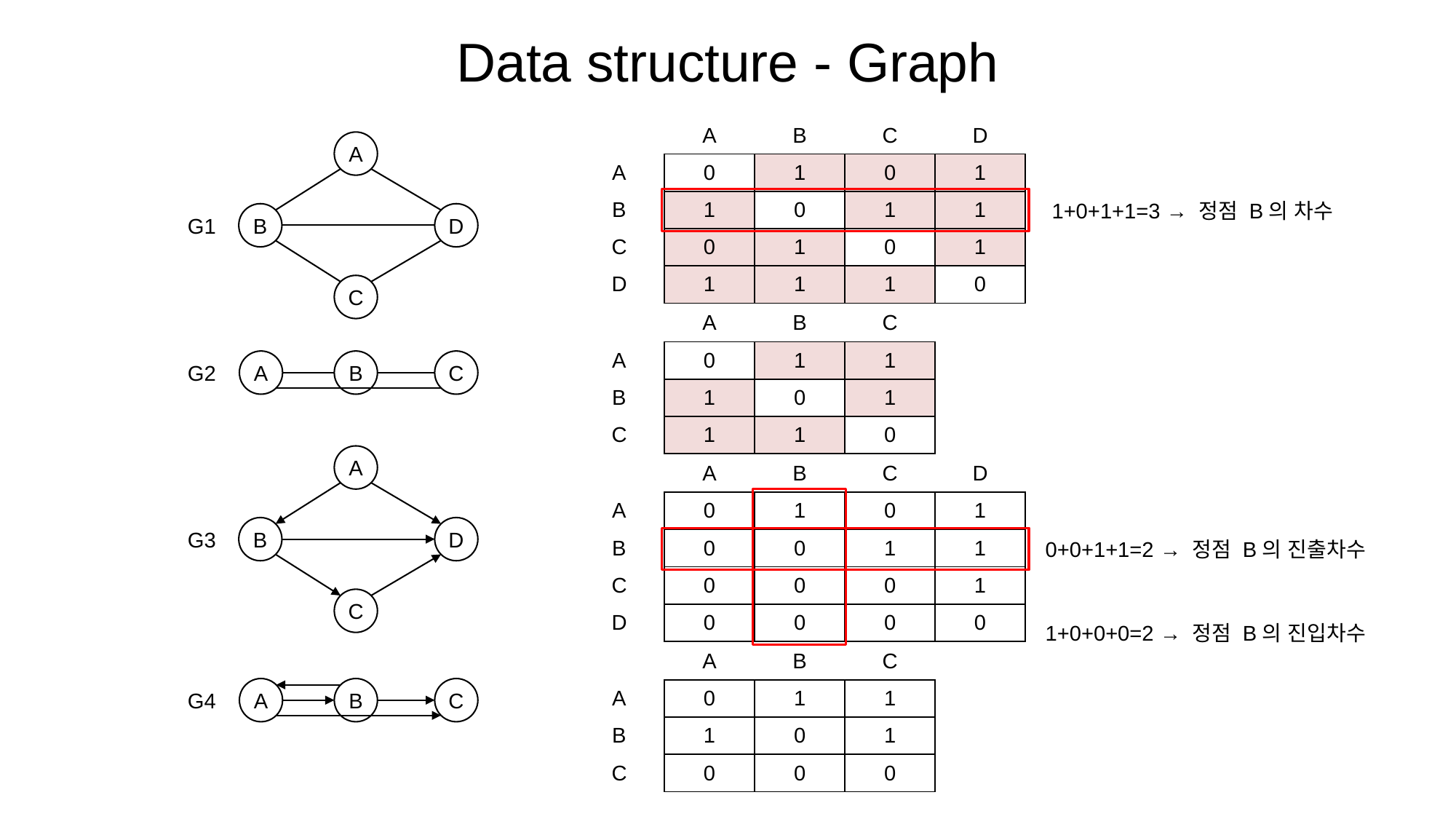

# Data structure - Graph
|  | A | B | C | D |
| --- | --- | --- | --- | --- |
| A | 0 | 1 | 0 | 1 |
| B | 1 | 0 | 1 | 1 |
| C | 0 | 1 | 0 | 1 |
| D | 1 | 1 | 1 | 0 |
A

1+0+1+1=3 → 정점 B의 차수
B
D
G1
C
|  | A | B | C |
| --- | --- | --- | --- |
| A | 0 | 1 | 1 |
| B | 1 | 0 | 1 |
| C | 1 | 1 | 0 |
A
B
C
G2
A
|  | A | B | C | D |
| --- | --- | --- | --- | --- |
| A | 0 | 1 | 0 | 1 |
| B | 0 | 0 | 1 | 1 |
| C | 0 | 0 | 0 | 1 |
| D | 0 | 0 | 0 | 0 |

B
D
G3

0+0+1+1=2 → 정점 B의 진출차수
C
1+0+0+0=2 → 정점 B의 진입차수
|  | A | B | C |
| --- | --- | --- | --- |
| A | 0 | 1 | 1 |
| B | 1 | 0 | 1 |
| C | 0 | 0 | 0 |
A
B
C
G4